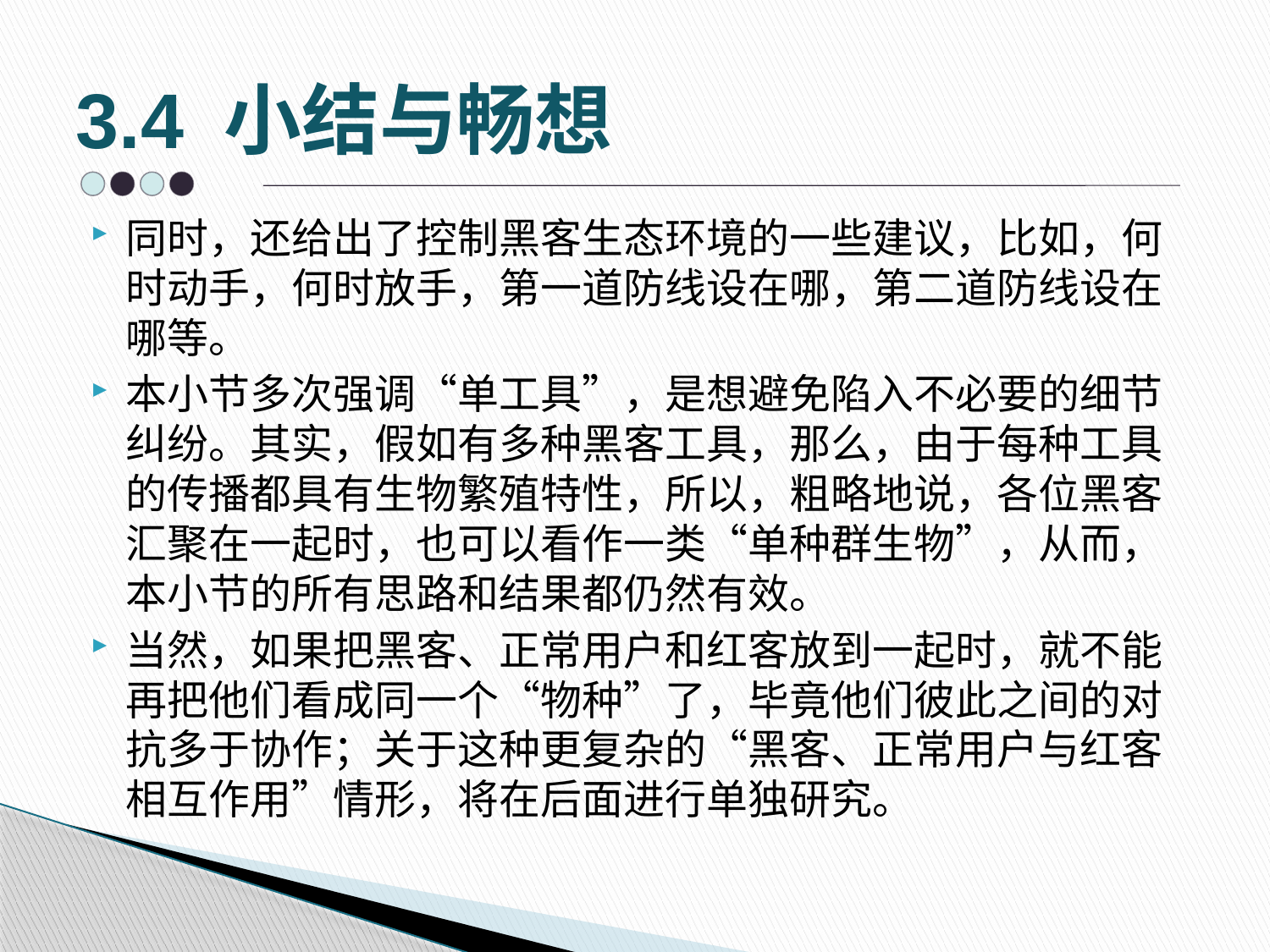

# 3.4 小结与畅想

同时，还给出了控制黑客生态环境的一些建议，比如，何时动手，何时放手，第一道防线设在哪，第二道防线设在哪等。
本小节多次强调“单工具”，是想避免陷入不必要的细节纠纷。其实，假如有多种黑客工具，那么，由于每种工具的传播都具有生物繁殖特性，所以，粗略地说，各位黑客汇聚在一起时，也可以看作一类“单种群生物”，从而，本小节的所有思路和结果都仍然有效。
当然，如果把黑客、正常用户和红客放到一起时，就不能再把他们看成同一个“物种”了，毕竟他们彼此之间的对抗多于协作；关于这种更复杂的“黑客、正常用户与红客相互作用”情形，将在后面进行单独研究。